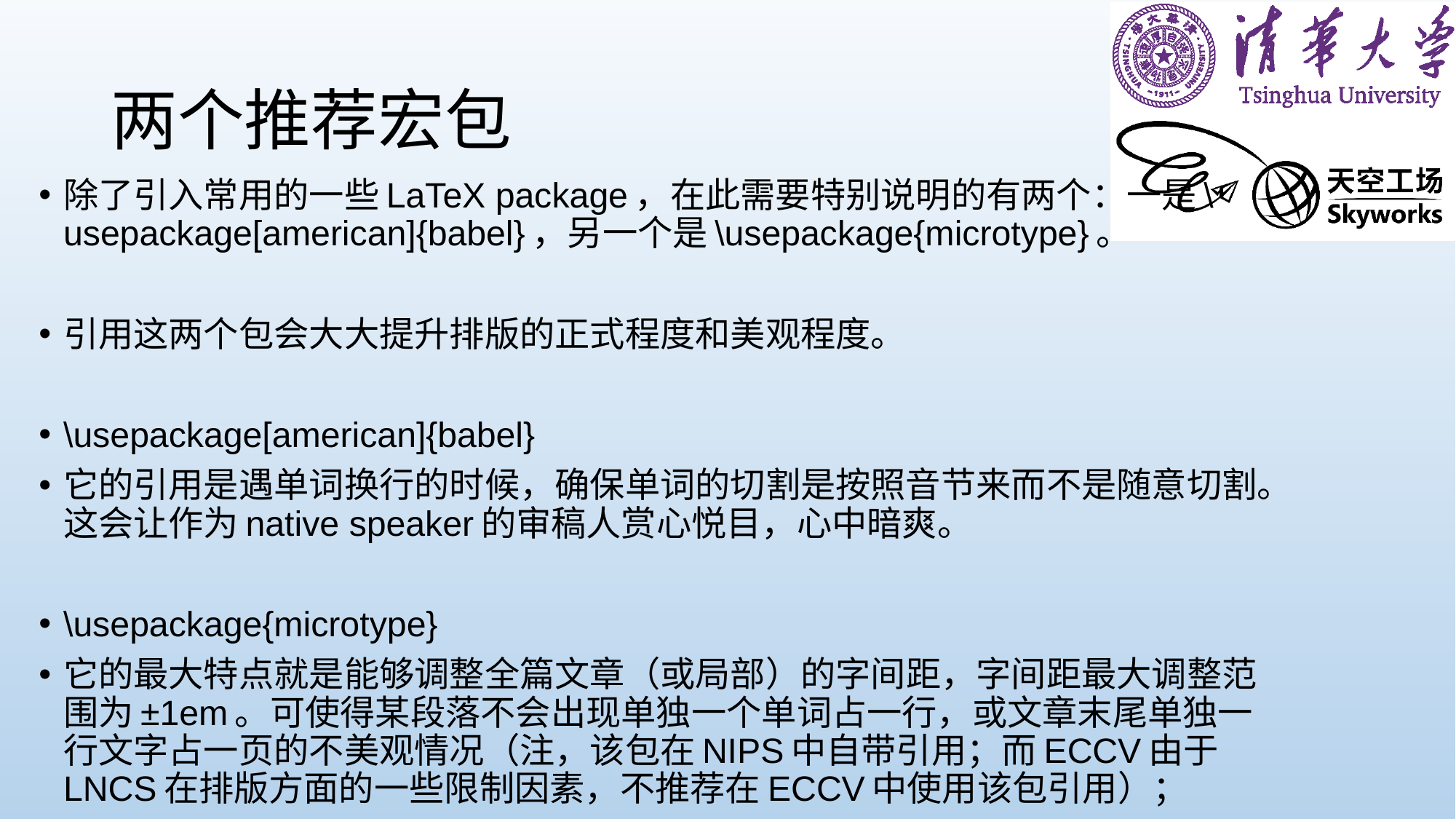

# 两个推荐宏包
除了引入常用的一些LaTeX package，在此需要特别说明的有两个：一是\usepackage[american]{babel}，另一个是\usepackage{microtype}。

引用这两个包会大大提升排版的正式程度和美观程度。

\usepackage[american]{babel}
它的引用是遇单词换行的时候，确保单词的切割是按照音节来而不是随意切割。这会让作为native speaker的审稿人赏心悦目，心中暗爽。

\usepackage{microtype}
它的最大特点就是能够调整全篇文章（或局部）的字间距，字间距最大调整范围为±1em。可使得某段落不会出现单独一个单词占一行，或文章末尾单独一行文字占一页的不美观情况（注，该包在NIPS中自带引用；而ECCV由于LNCS在排版方面的一些限制因素，不推荐在ECCV中使用该包引用）；